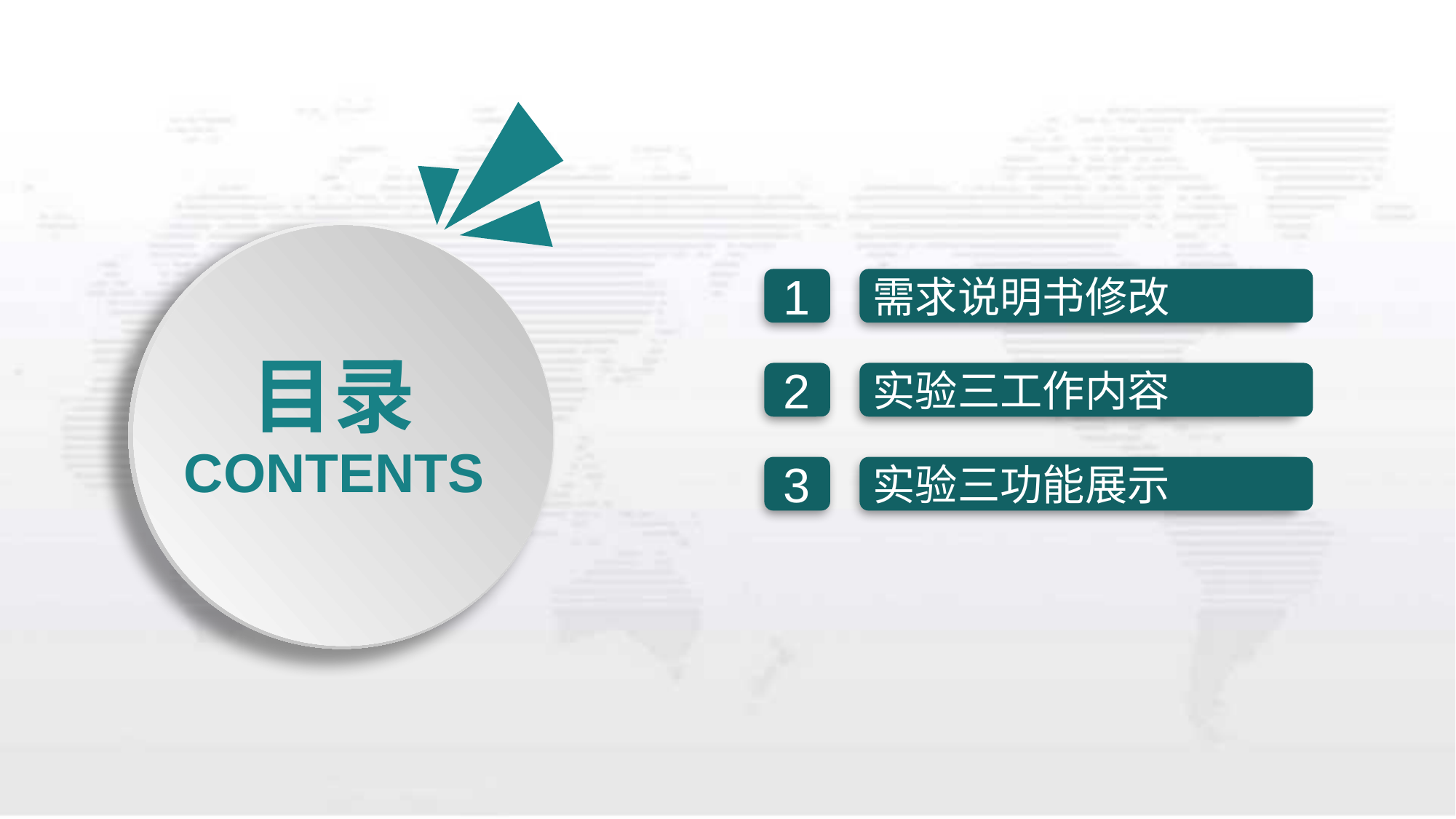

1

需求说明书修改
目录
2

实验三工作内容
CONTENTS
3

实验三功能展示